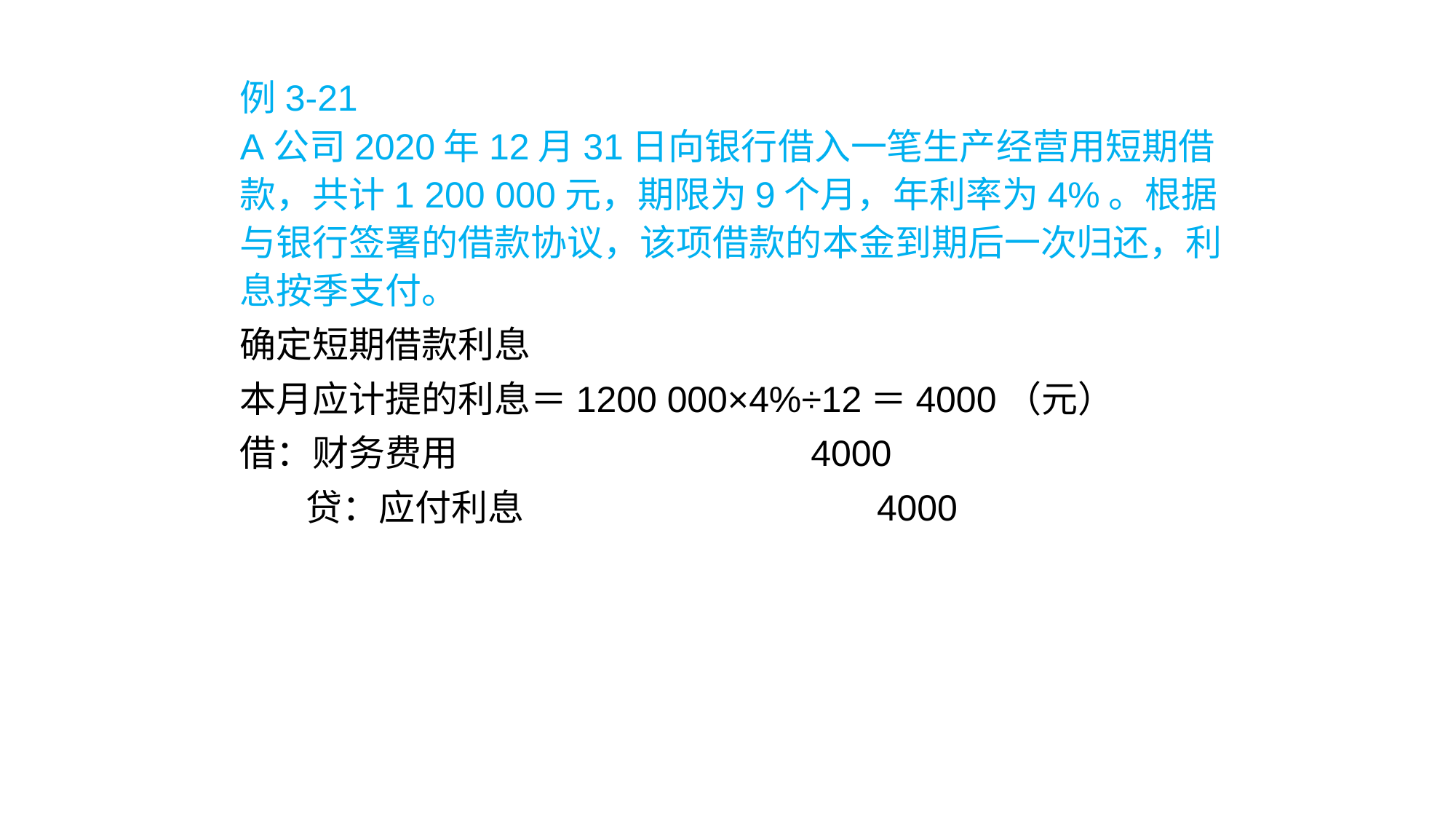

例3-21
A公司2020年12月31日向银行借入一笔生产经营用短期借款，共计1 200 000元，期限为9个月，年利率为4%。根据与银行签署的借款协议，该项借款的本金到期后一次归还，利息按季支付。
确定短期借款利息
本月应计提的利息＝1200 000×4%÷12＝4000（元）
借：财务费用                                          4000
       贷：应付利息                                          4000